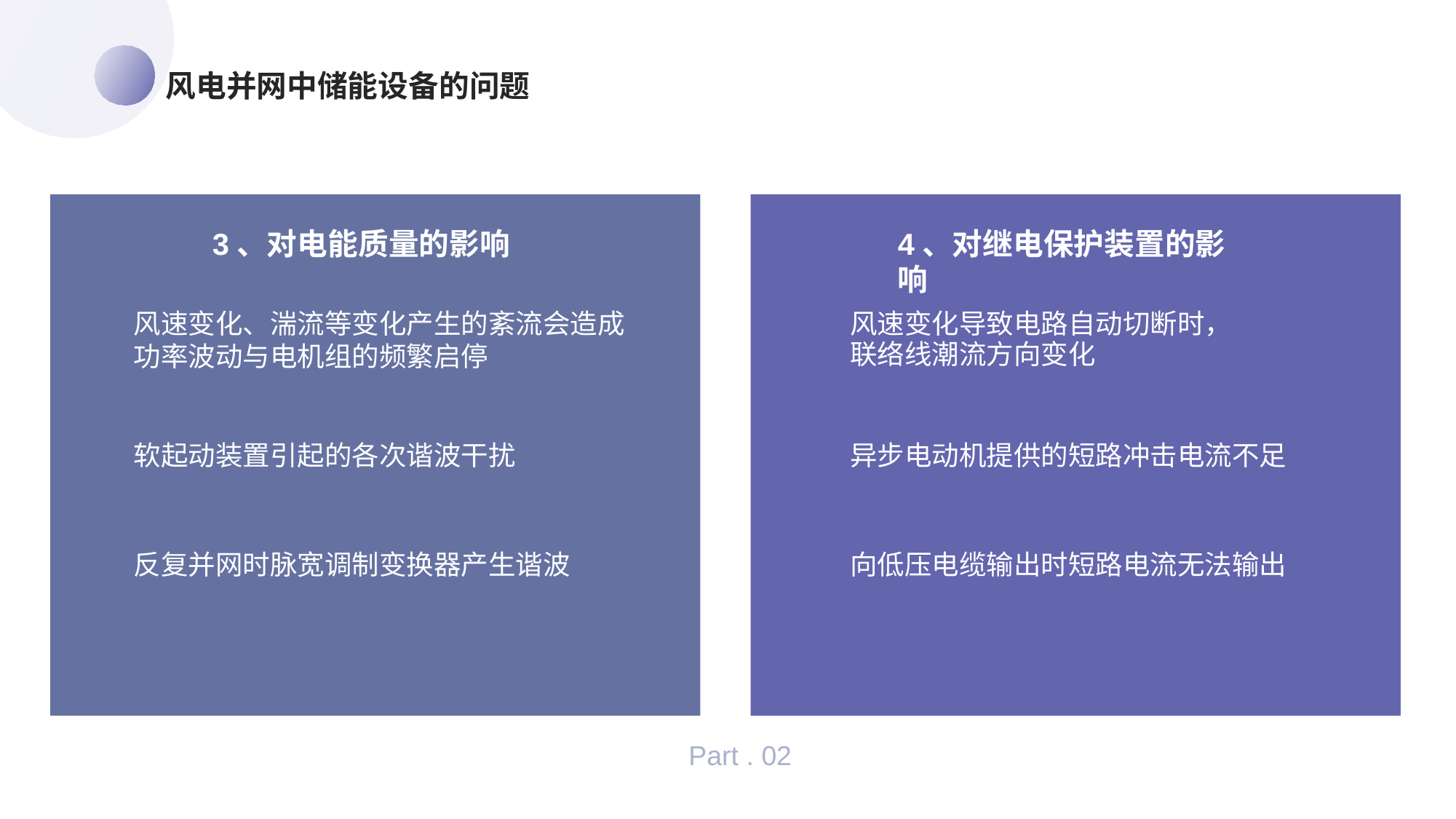

风电并网中储能设备的问题

3、对电能质量的影响

4、对继电保护装置的影响
风速变化导致电路自动切断时，联络线潮流方向变化
风速变化、湍流等变化产生的紊流会造成功率波动与电机组的频繁启停
软起动装置引起的各次谐波干扰
异步电动机提供的短路冲击电流不足
反复并网时脉宽调制变换器产生谐波
向低压电缆输出时短路电流无法输出
Part . 02